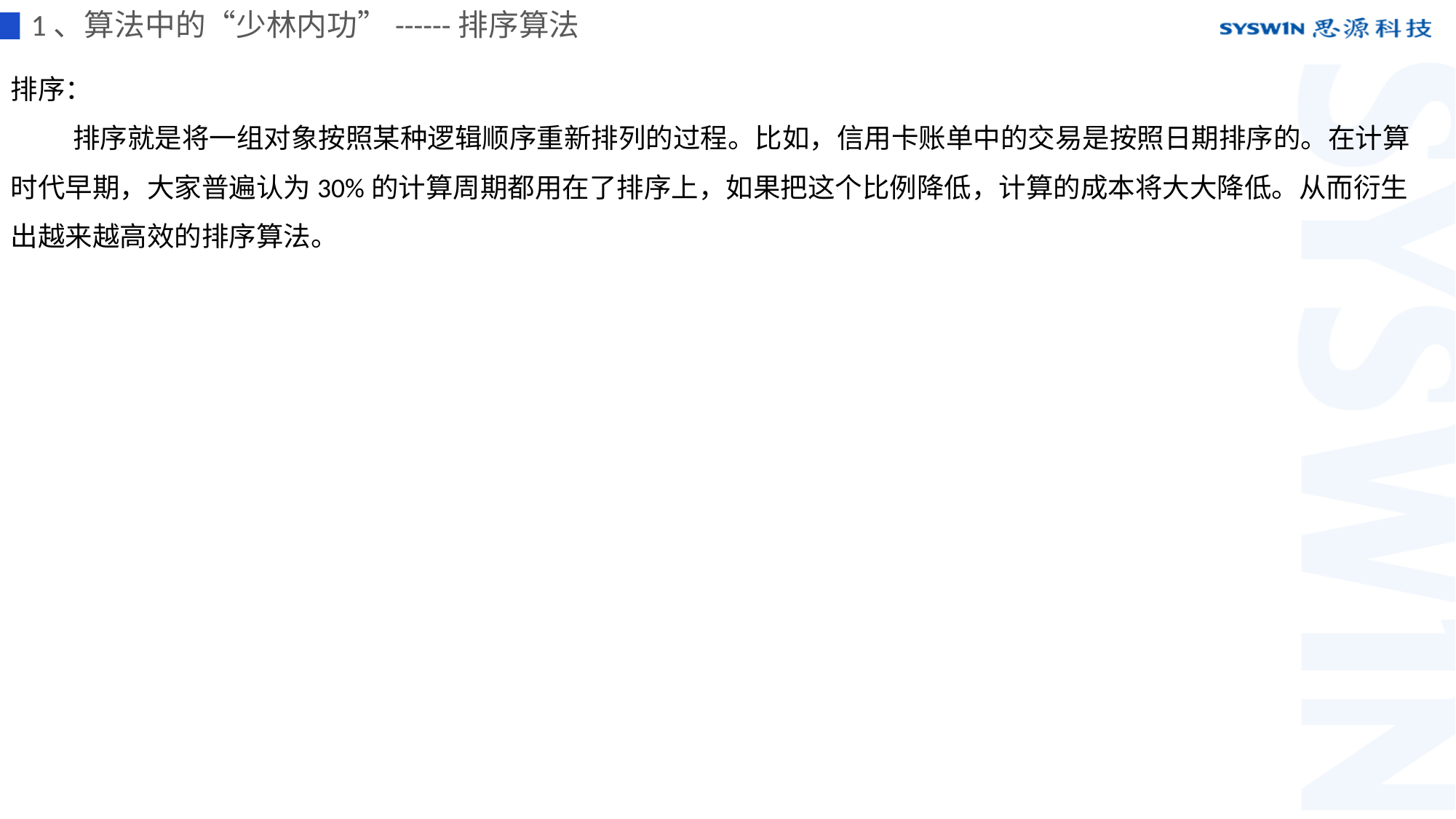

1、算法中的“少林内功”------排序算法

排序：
         排序就是将一组对象按照某种逻辑顺序重新排列的过程。比如，信用卡账单中的交易是按照日期排序的。在计算时代早期，大家普遍认为30%的计算周期都用在了排序上，如果把这个比例降低，计算的成本将大大降低。从而衍生出越来越高效的排序算法。